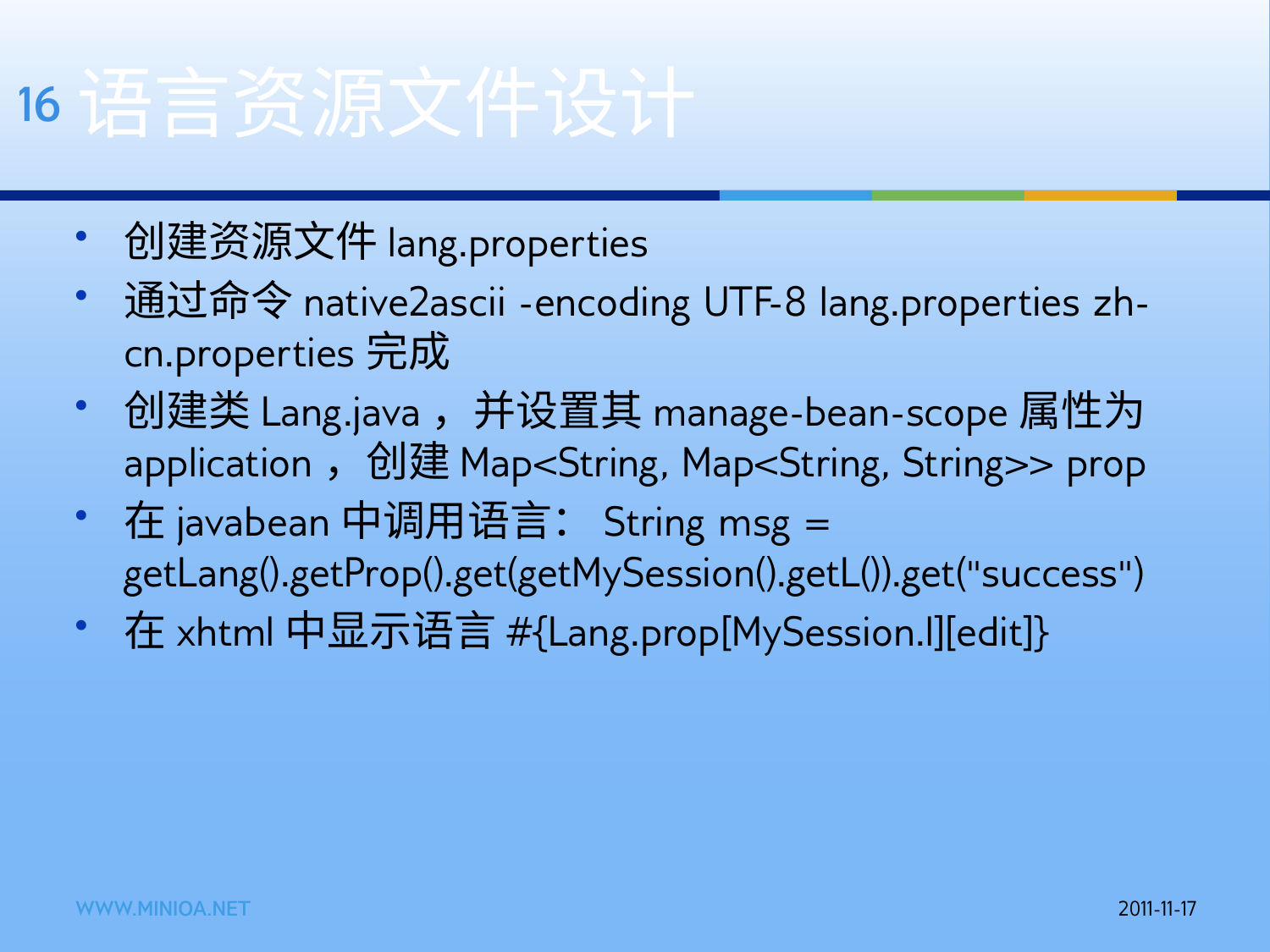

# 语言资源文件设计
16
创建资源文件lang.properties
通过命令native2ascii -encoding UTF-8 lang.properties zh-cn.properties完成
创建类Lang.java，并设置其manage-bean-scope属性为application，创建Map<String, Map<String, String>> prop
在javabean中调用语言：String msg = getLang().getProp().get(getMySession().getL()).get("success")
在xhtml中显示语言#{Lang.prop[MySession.l][edit]}

www.minioa.net
2011-11-17